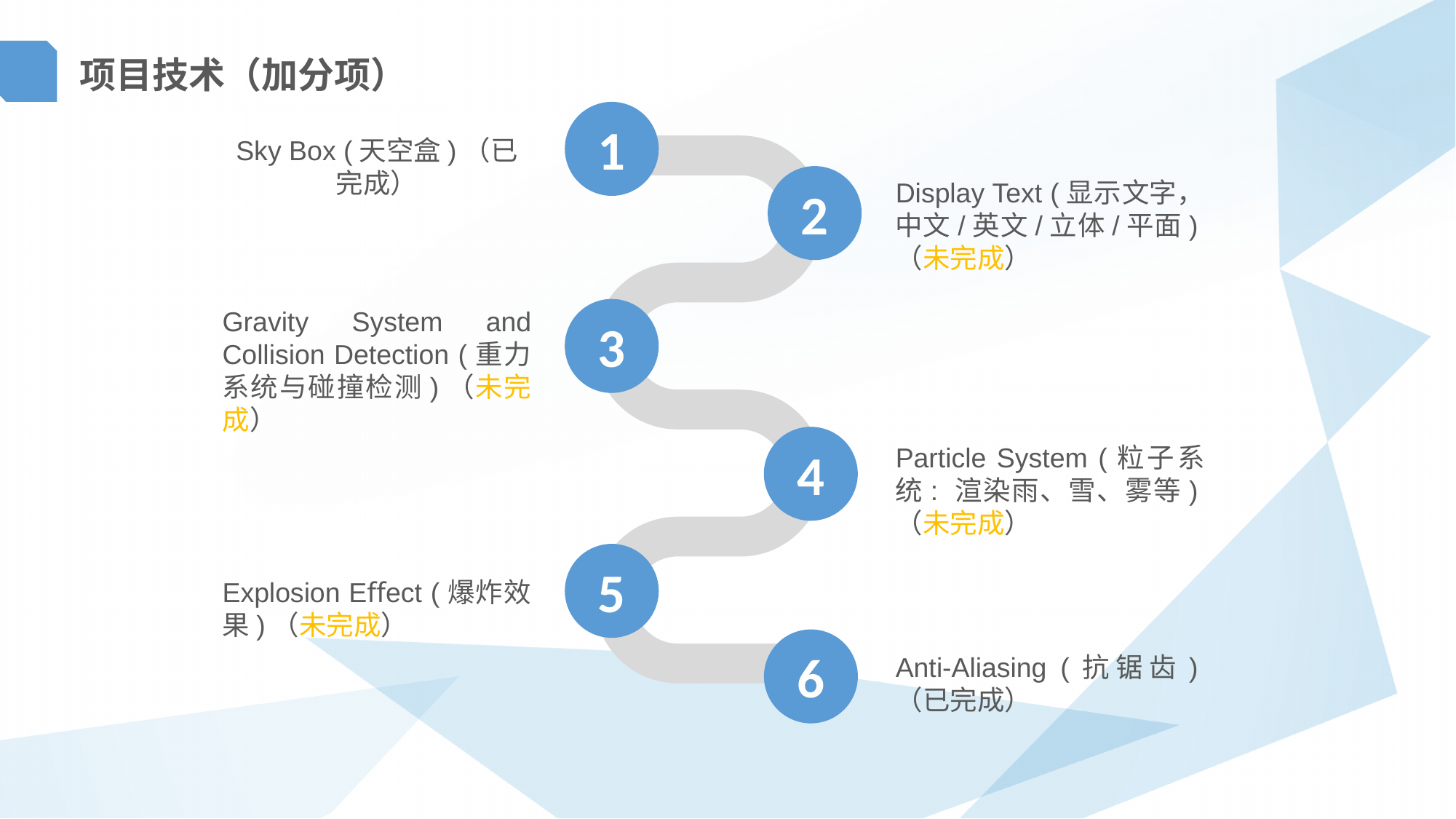

项目技术（加分项）

1
Sky Box (天空盒)（已完成）

Display Text (显示文字，中文/英文/立体/平面)（未完成）
2

Gravity System and Collision Detection (重力系统与碰撞检测)（未完成）
3

4
Particle System (粒子系统: 渲染雨、雪、雾等)（未完成）

5
Explosion Eﬀect (爆炸效果)（未完成）

6
Anti-Aliasing (抗锯齿)（已完成）